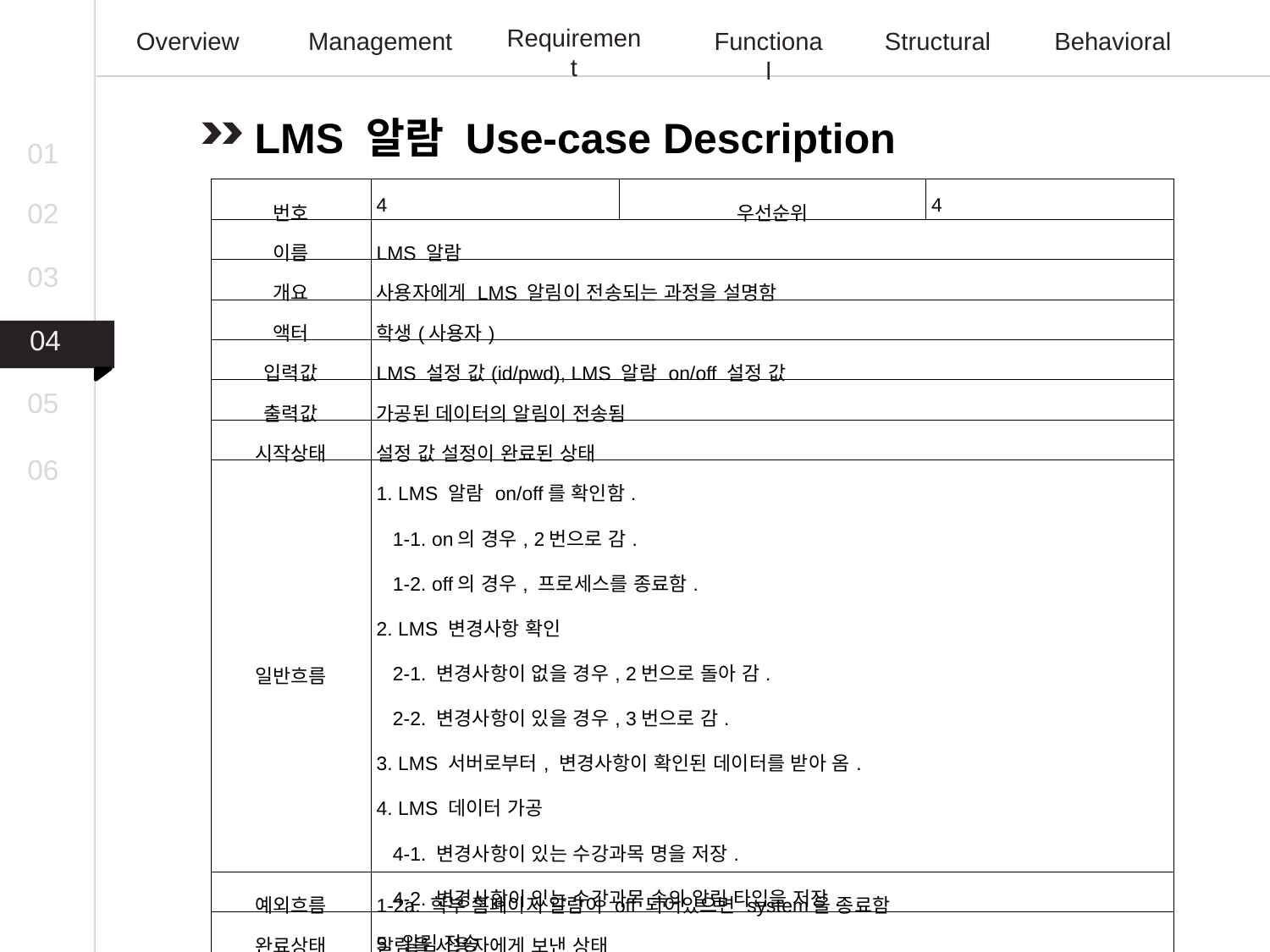

Requirement
Overview
Management
Functional
Structural
Behavioral
LMS 알람 Use-case Description

01
| 번호 | 4 | 우선순위 | 4 |
| --- | --- | --- | --- |
| 이름 | LMS 알람 |  |  |
| 개요 | 사용자에게 LMS 알림이 전송되는 과정을 설명함 |  |  |
| 액터 | 학생(사용자) |  |  |
| 입력값 | LMS 설정 값(id/pwd), LMS 알람 on/off 설정 값 |  |  |
| 출력값 | 가공된 데이터의 알림이 전송됨 |  |  |
| 시작상태 | 설정 값 설정이 완료된 상태 |  |  |
| 일반흐름 | 1. LMS 알람 on/off를 확인함. 1-1. on의 경우, 2번으로 감. 1-2. off의 경우, 프로세스를 종료함. 2. LMS 변경사항 확인 2-1. 변경사항이 없을 경우, 2번으로 돌아 감. 2-2. 변경사항이 있을 경우, 3번으로 감. 3. LMS 서버로부터, 변경사항이 확인된 데이터를 받아 옴. 4. LMS 데이터 가공 4-1. 변경사항이 있는 수강과목 명을 저장. 4-2. 변경사항이 있는 수강과목 속의 알림 타입을 저장. 5. 알림 전송 |  |  |
| 예외흐름 | 1-2a. 학부 홈페이지 알람이 off 되어있으면 system을 종료함 |  |  |
| 완료상태 | 알림을 사용자에게 보낸 상태 |  |  |
02
03
04

05
06